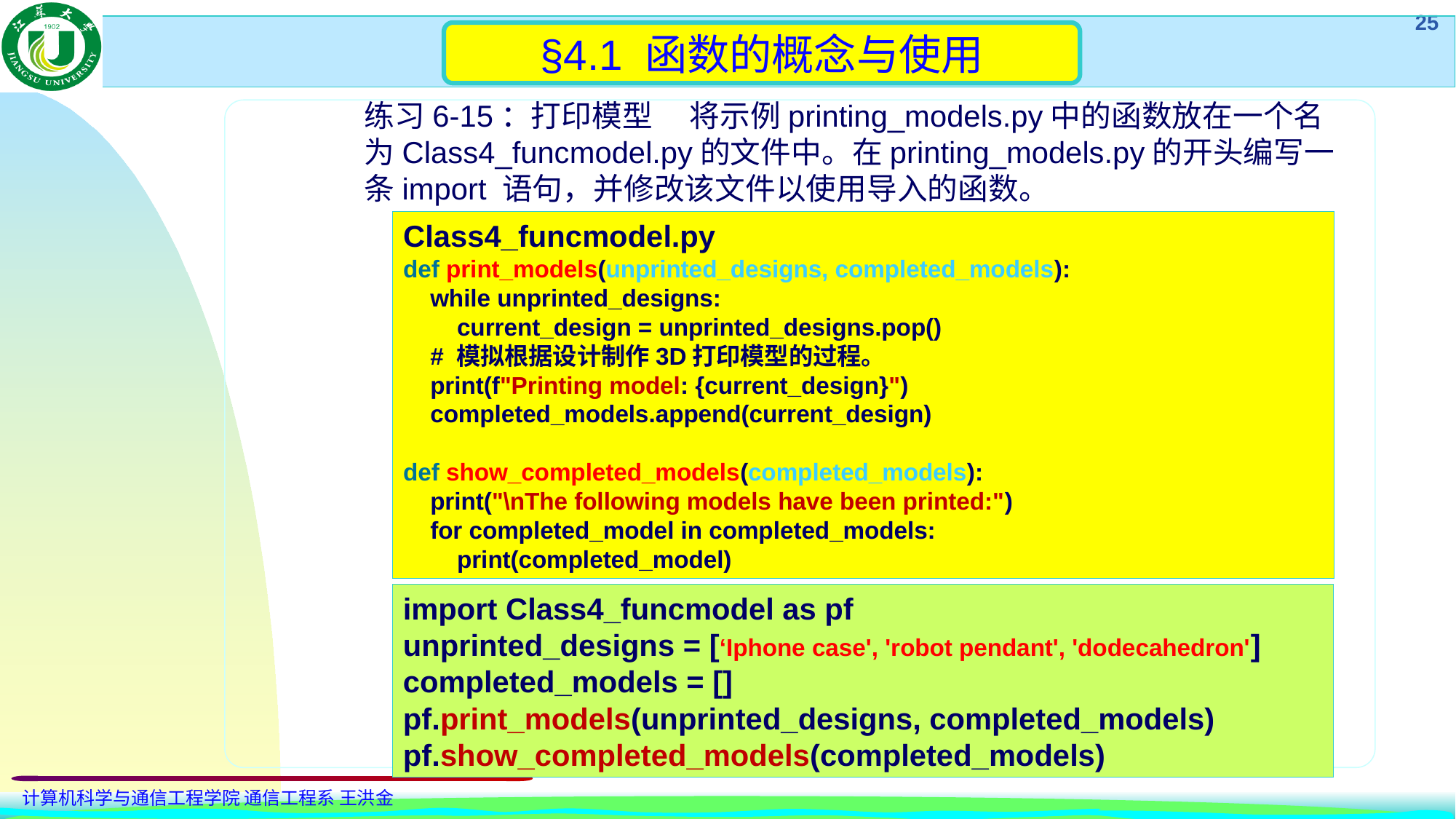

§4.1 函数的概念与使用
练习6-15：打印模型 　将示例printing_models.py中的函数放在一个名为Class4_funcmodel.py的文件中。在printing_models.py的开头编写一条import 语句，并修改该文件以使用导入的函数。
Class4_funcmodel.py
def print_models(unprinted_designs, completed_models):
    while unprinted_designs:
        current_design = unprinted_designs.pop()
    # 模拟根据设计制作3D打印模型的过程。
    print(f"Printing model: {current_design}")
    completed_models.append(current_design)

def show_completed_models(completed_models):
    print("\nThe following models have been printed:")
    for completed_model in completed_models:
        print(completed_model)
import Class4_funcmodel as pf
unprinted_designs = [‘Iphone case', 'robot pendant', 'dodecahedron']
completed_models = []
pf.print_models(unprinted_designs, completed_models)
pf.show_completed_models(completed_models)